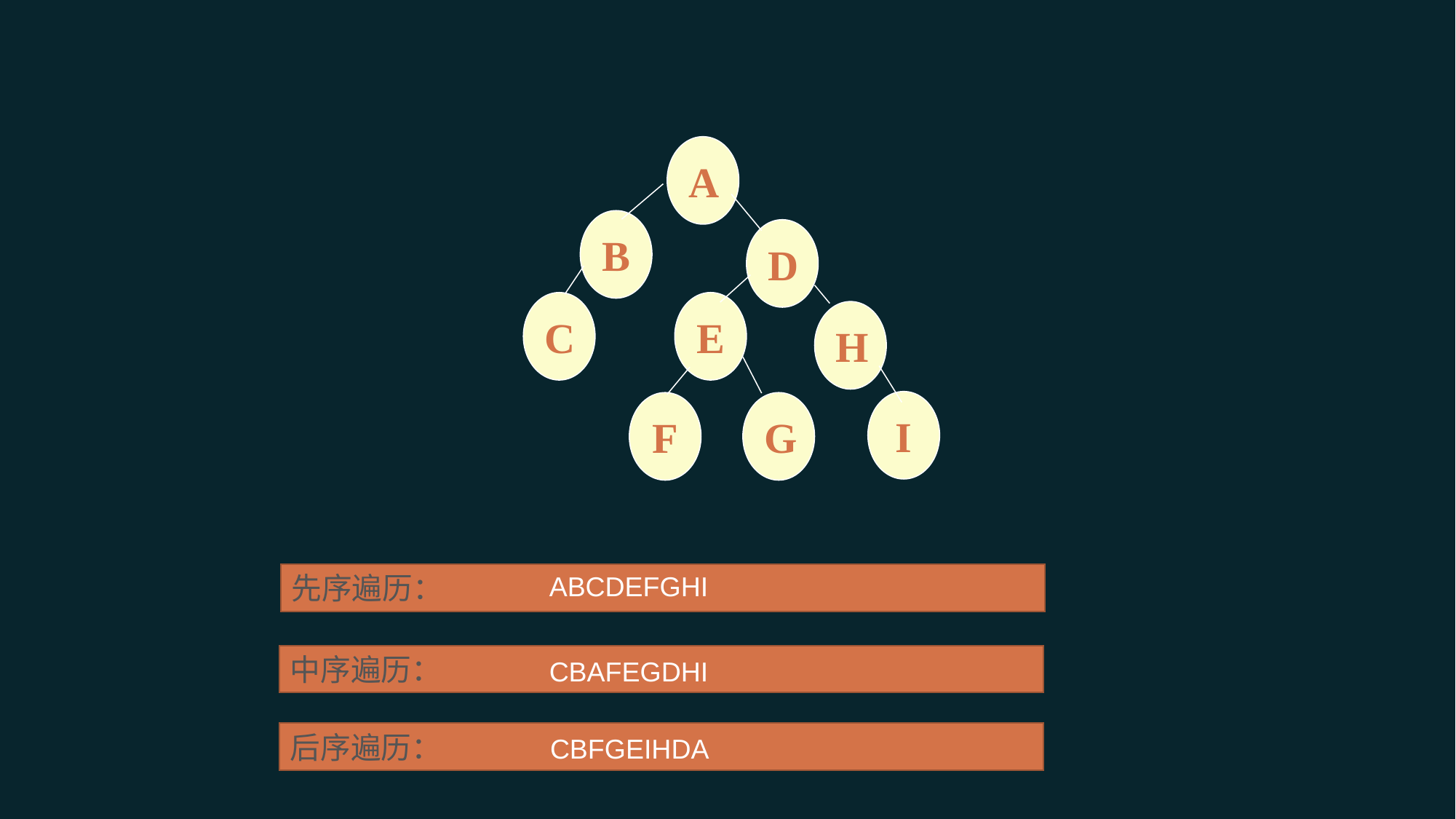

A

B
D

C
E
H

I
F
G
先序遍历：
ABCDEFGHI
中序遍历：
CBAFEGDHI
后序遍历：
CBFGEIHDA